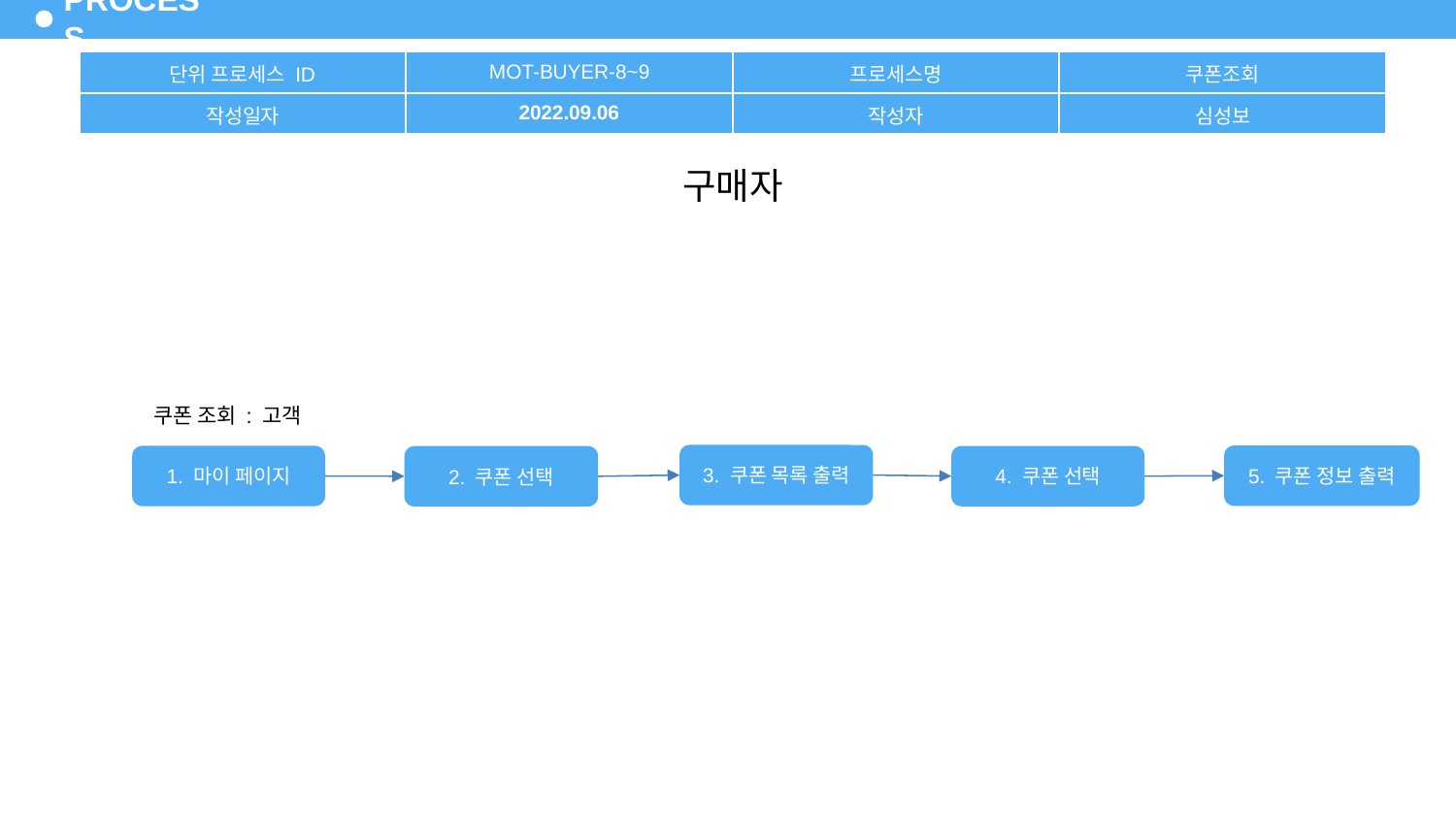

PROCESS
| 단위 프로세스 ID | MOT-BUYER-8~9 | 프로세스명 | 쿠폰조회 |
| --- | --- | --- | --- |
| 작성일자 | 2022.09.06 | 작성자 | 심성보 |
구매자
쿠폰 조회 : 고객
3. 쿠폰 목록 출력
5. 쿠폰 정보 출력
1. 마이 페이지
4. 쿠폰 선택
2. 쿠폰 선택